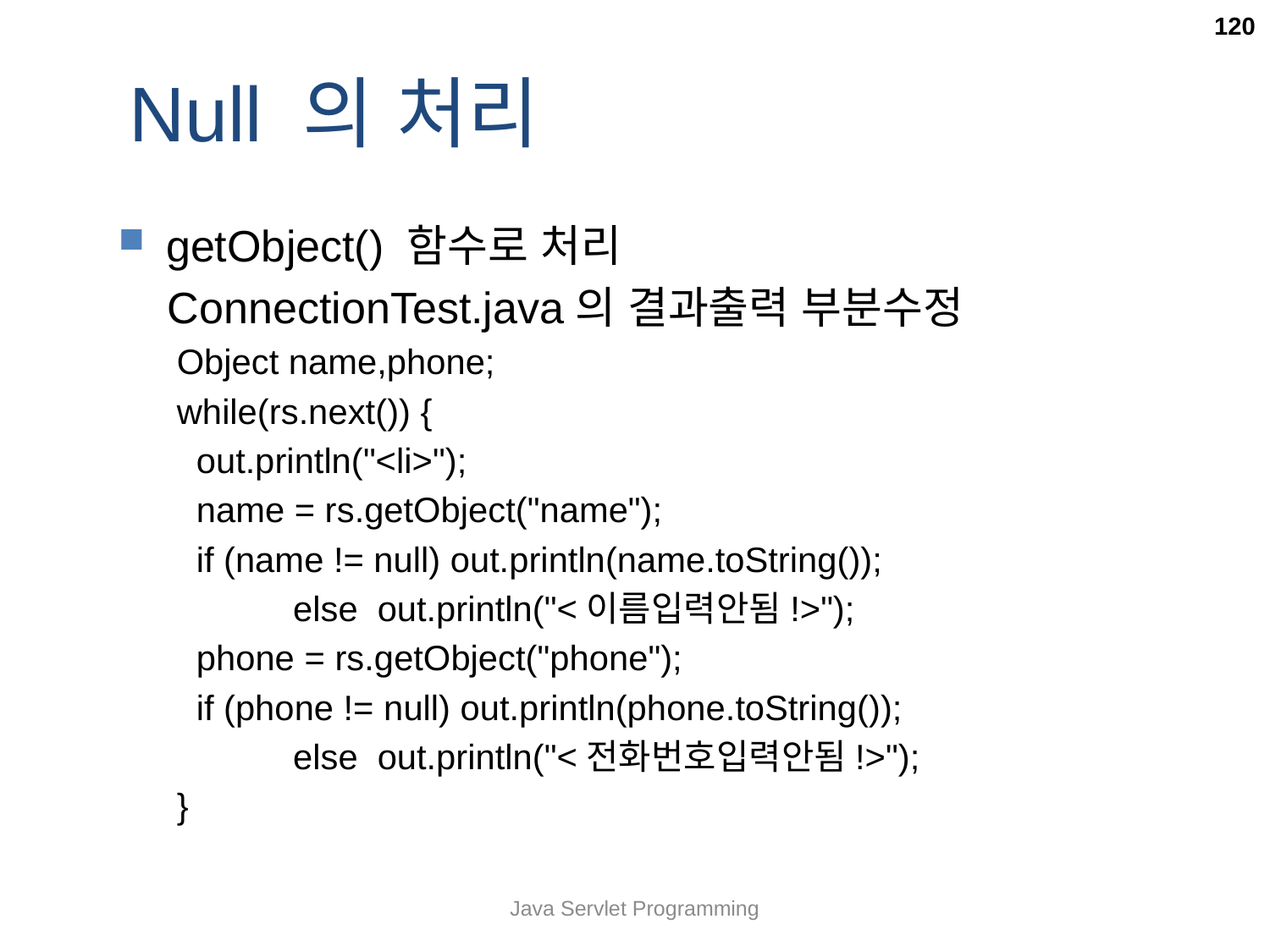

120
Null 의 처리
getObject() 함수로 처리
    ConnectionTest.java의 결과출력 부분수정
      Object name,phone;
      while(rs.next()) {
        out.println("<li>");
        name = rs.getObject("name");
        if (name != null) out.println(name.toString());
		else  out.println("<이름입력안됨!>");
        phone = rs.getObject("phone");
        if (phone != null) out.println(phone.toString());
		else  out.println("<전화번호입력안됨!>");
      }
Java Servlet Programming